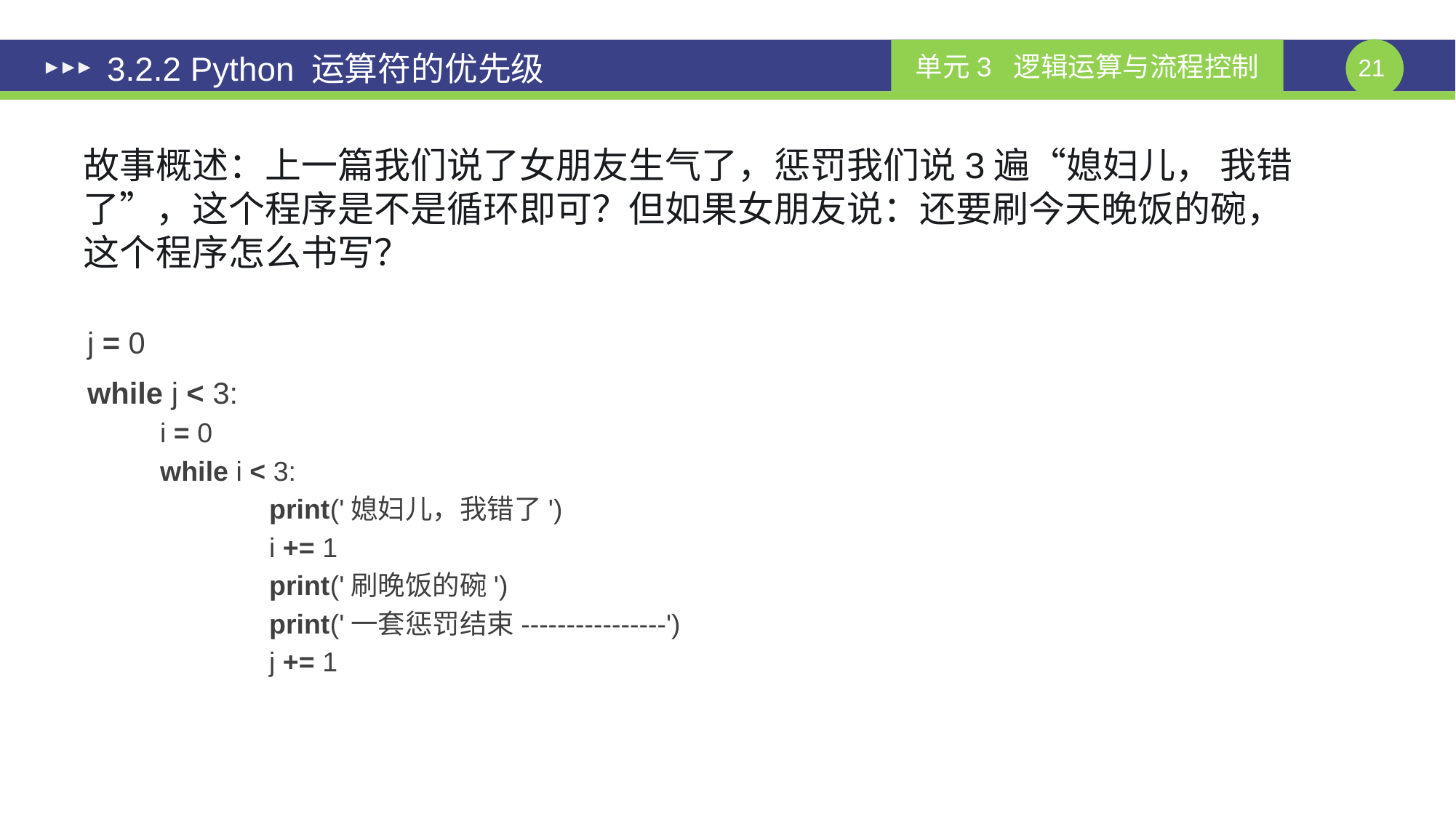

# 3.2.2 Python 运算符的优先级
故事概述：上一篇我们说了女朋友生气了，惩罚我们说3遍“媳妇⼉， 我错了”，这个程序是不是循环即可？但如果⼥朋友说：还要刷今天晚饭的碗，这个程序怎么书写？
j = 0
while j < 3:
i = 0
while i < 3:
	print('媳妇⼉，我错了')
	i += 1
	print('刷晚饭的碗')
	print('⼀套惩罚结束----------------')
	j += 1